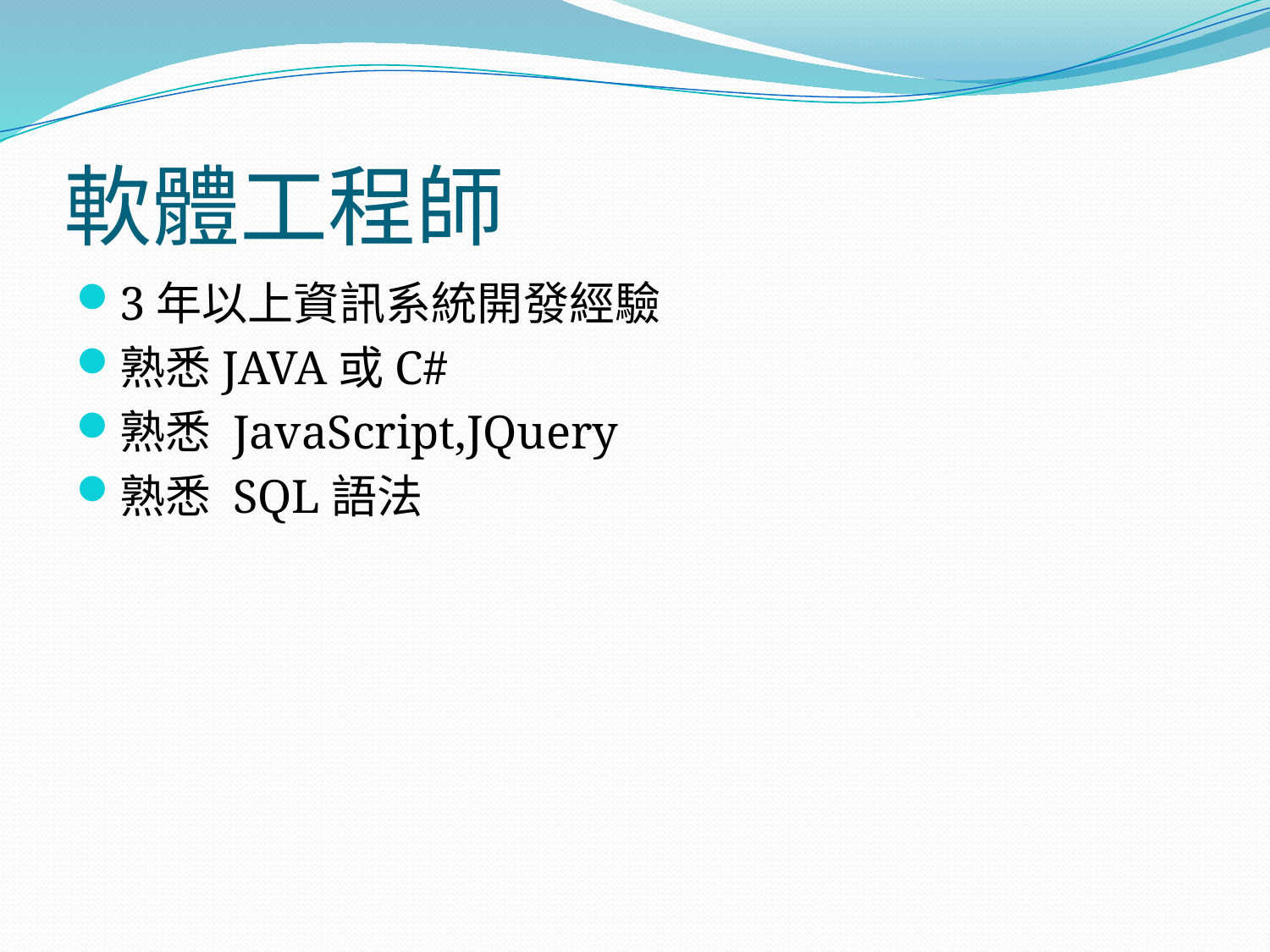

# 軟體工程師
3年以上資訊系統開發經驗
熟悉JAVA或C#
熟悉 JavaScript,JQuery
熟悉 SQL語法